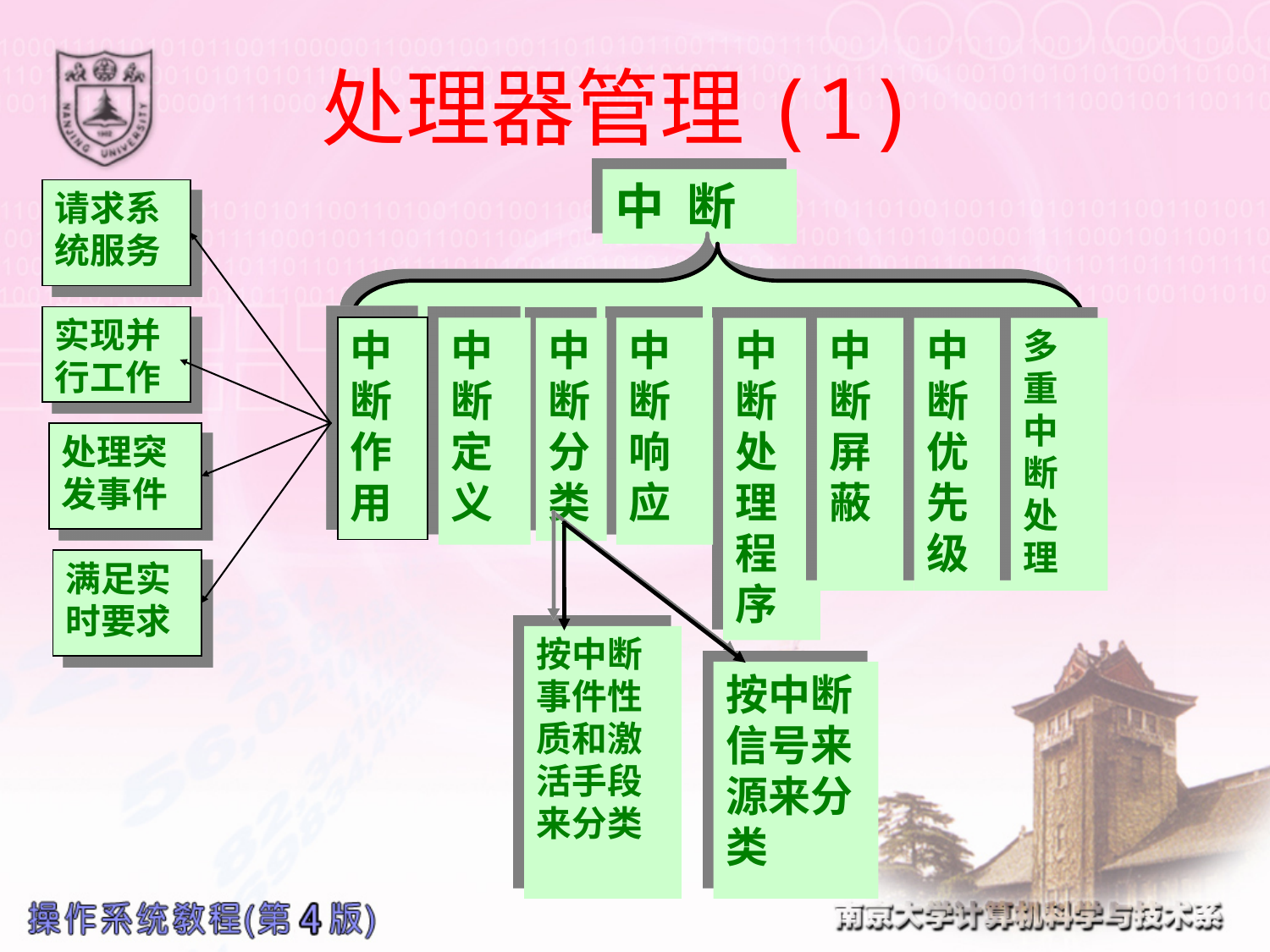

# 处理器管理(1)

中  断
请求系统服务

实现并行工作
中断
作用
中
断
定
义
中断
分
类
中
断
响
应
中
断
处
理
程
序
中
断
屏
蔽
中
断
优
先
级
多
重
中
断
处
理

处理突发事件

满足实时要求
按中断
事件性
质和激
活手段
来分类
按中断
信号来
源来分
类